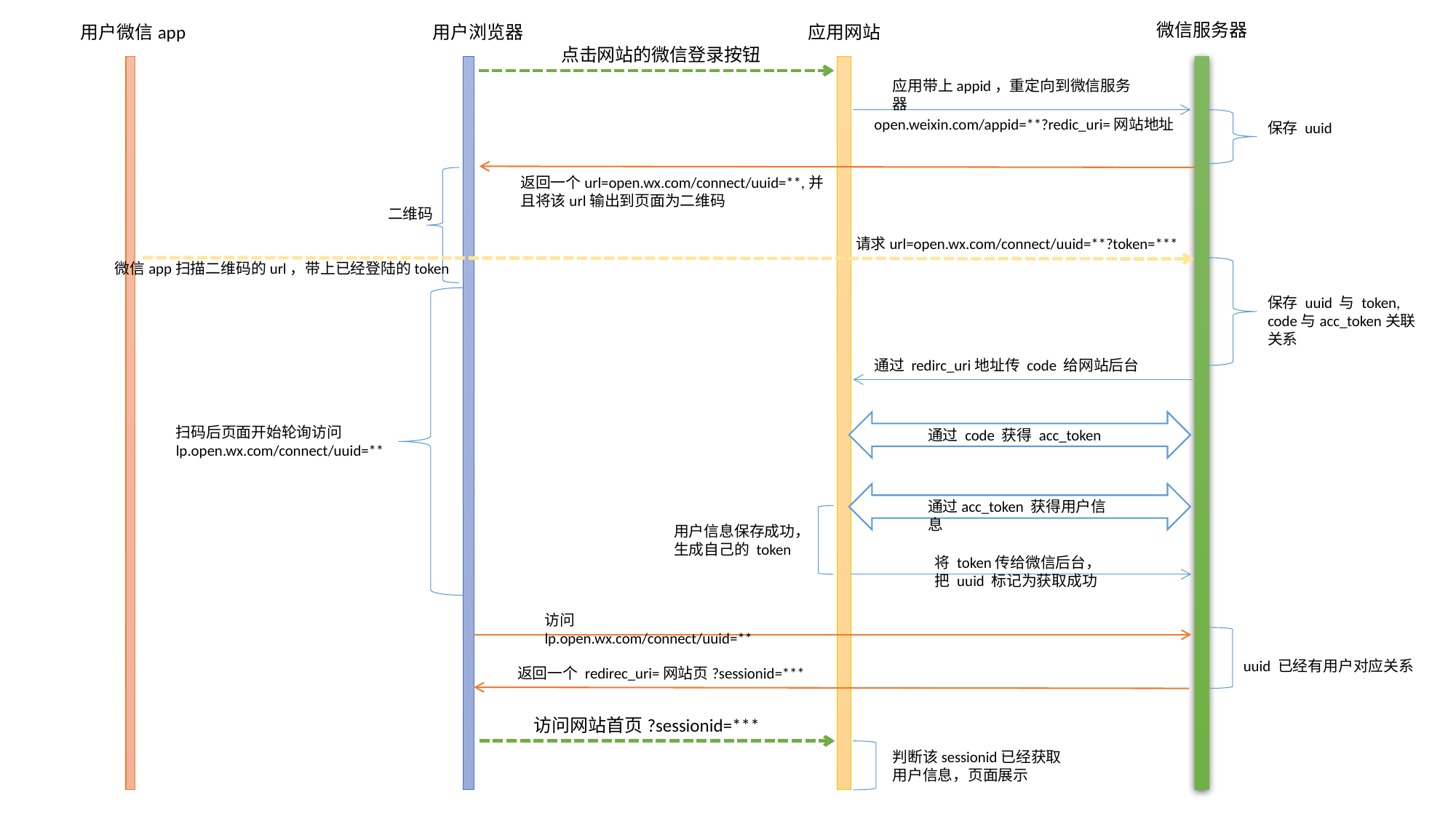

微信服务器
用户微信app
用户浏览器
应用网站
点击网站的微信登录按钮

应用带上appid，重定向到微信服务器
open.weixin.com/appid=**?redic_uri=网站地址

保存 uuid

返回一个url=open.wx.com/connect/uuid=**,并且将该url输出到页面为二维码
二维码
请求url=open.wx.com/connect/uuid=**?token=***
微信app扫描二维码的url，带上已经登陆的token

保存 uuid 与 token,
code与acc_token关联关系
通过 redirc_uri地址传 code 给网站后台

扫码后页面开始轮询访问  lp.open.wx.com/connect/uuid=**
通过 code 获得 acc_token

通过acc_token 获得用户信息

用户信息保存成功，生成自己的 token
将 token传给微信后台，把 uuid 标记为获取成功
访问  lp.open.wx.com/connect/uuid=**

uuid 已经有用户对应关系
返回一个 redirec_uri=网站页?sessionid=***
访问网站首页?sessionid=***

判断该sessionid已经获取用户信息，页面展示